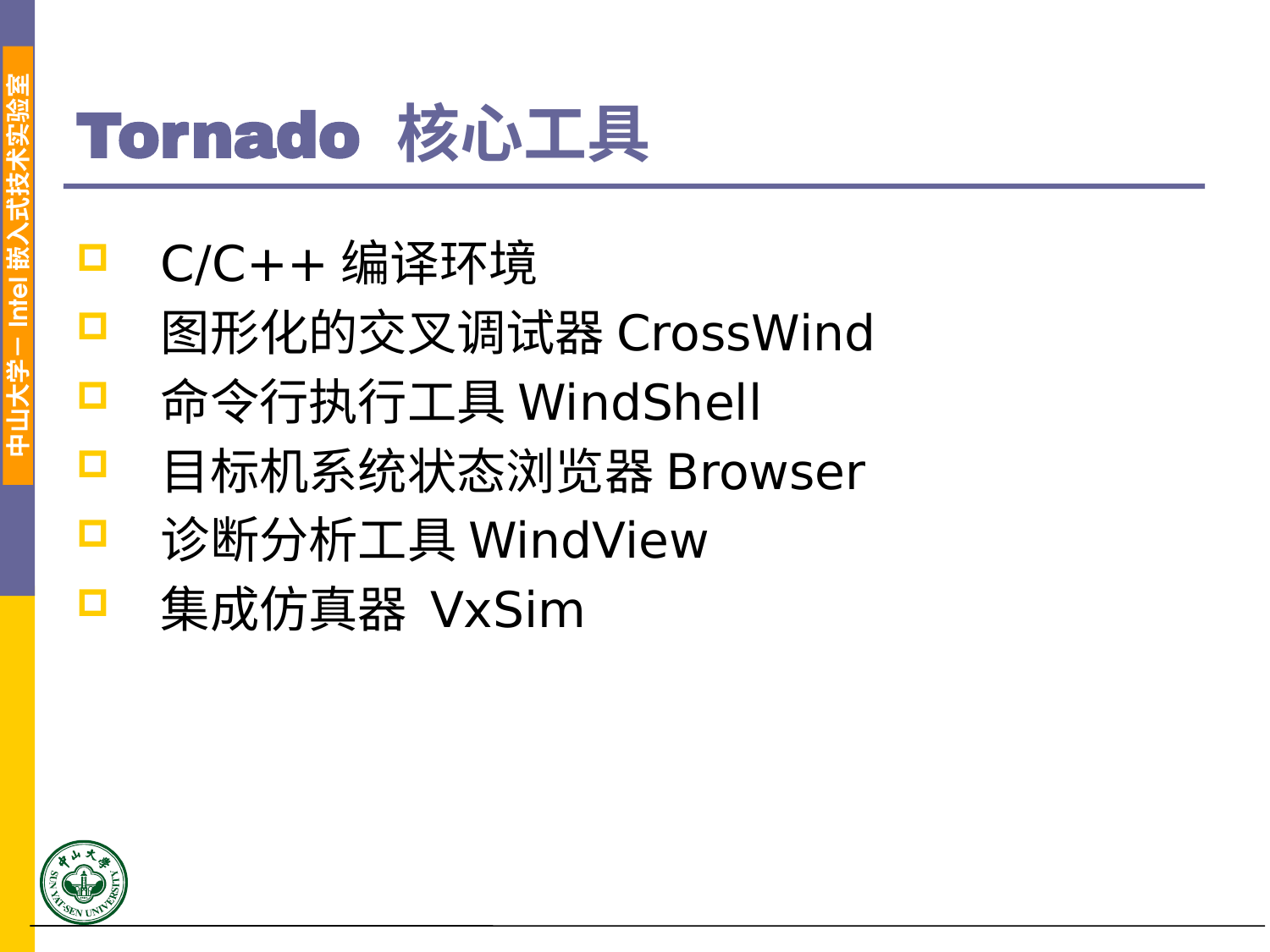

# Tornado 核心工具
C/C++编译环境
图形化的交叉调试器CrossWind
命令行执行工具WindShell
目标机系统状态浏览器Browser
诊断分析工具WindView
集成仿真器 VxSim